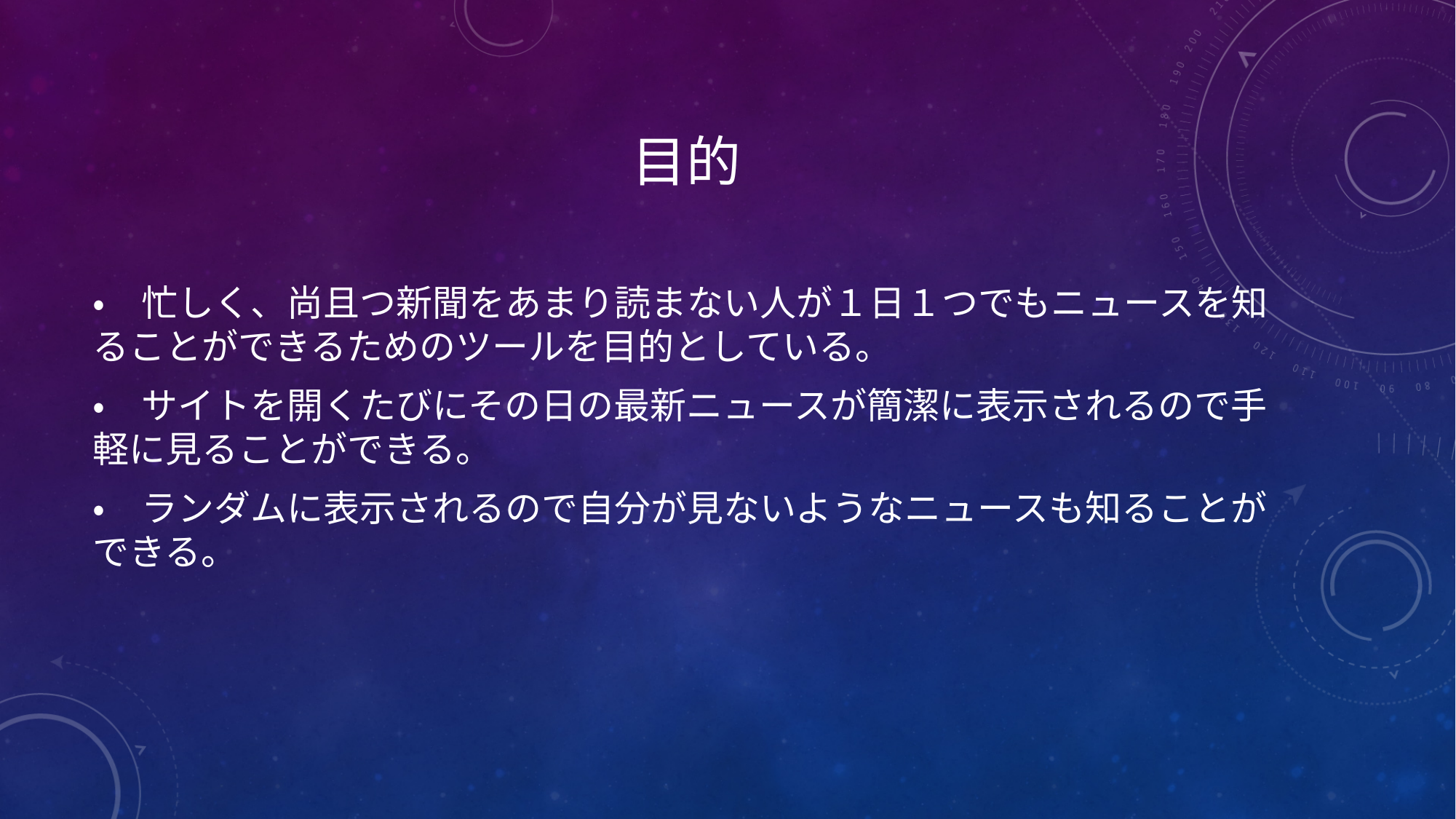

# 目的
・　忙しく、尚且つ新聞をあまり読まない人が１日１つでもニュースを知ることができるためのツールを目的としている。
・　サイトを開くたびにその日の最新ニュースが簡潔に表示されるので手軽に見ることができる。
・　ランダムに表示されるので自分が見ないようなニュースも知ることができる。